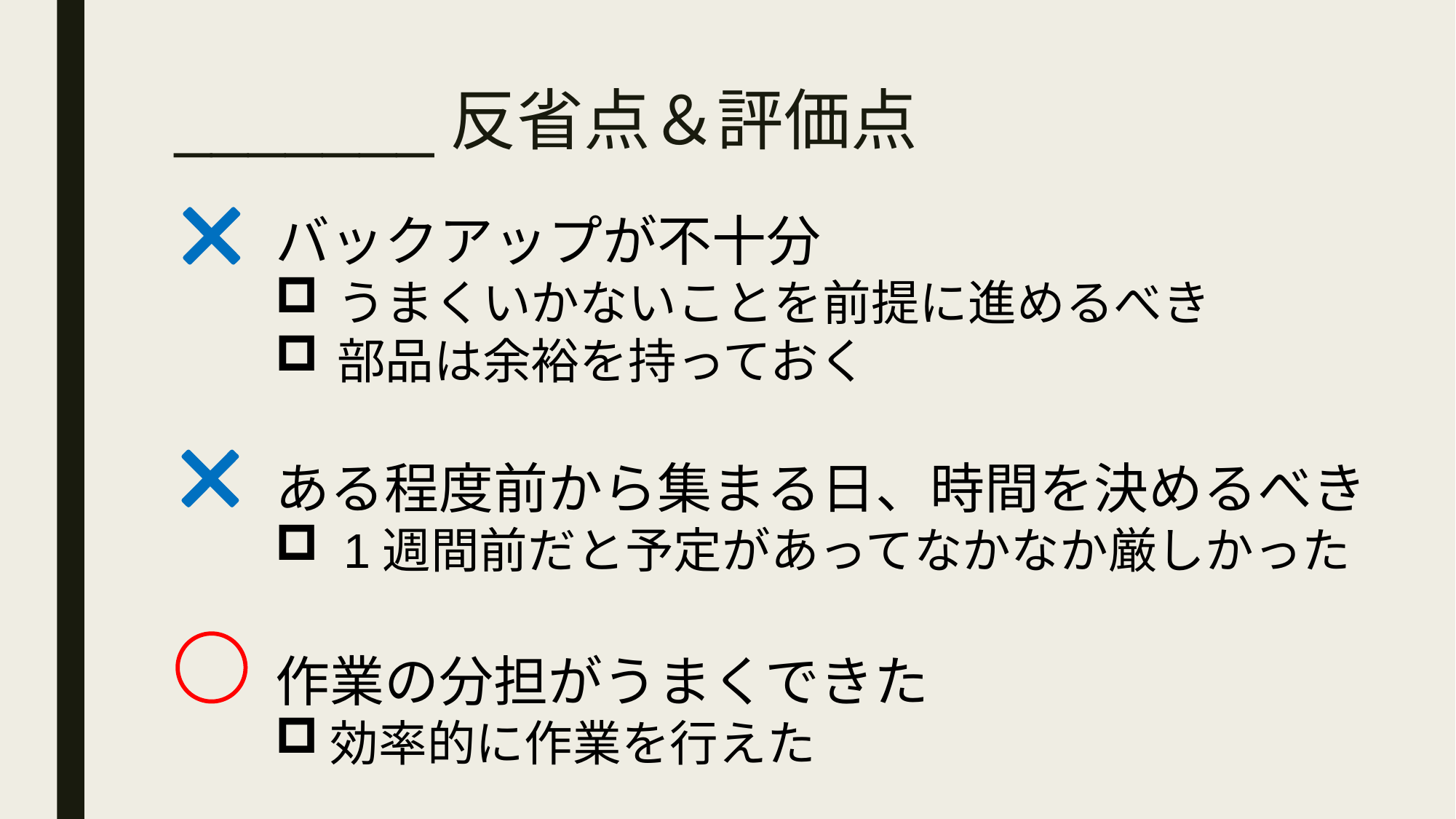

# _______反省点＆評価点

　バックアップが不十分
うまくいかないことを前提に進めるべき
部品は余裕を持っておく

　ある程度前から集まる日、時間を決めるべき
1週間前だと予定があってなかなか厳しかった

　作業の分担がうまくできた
効率的に作業を行えた